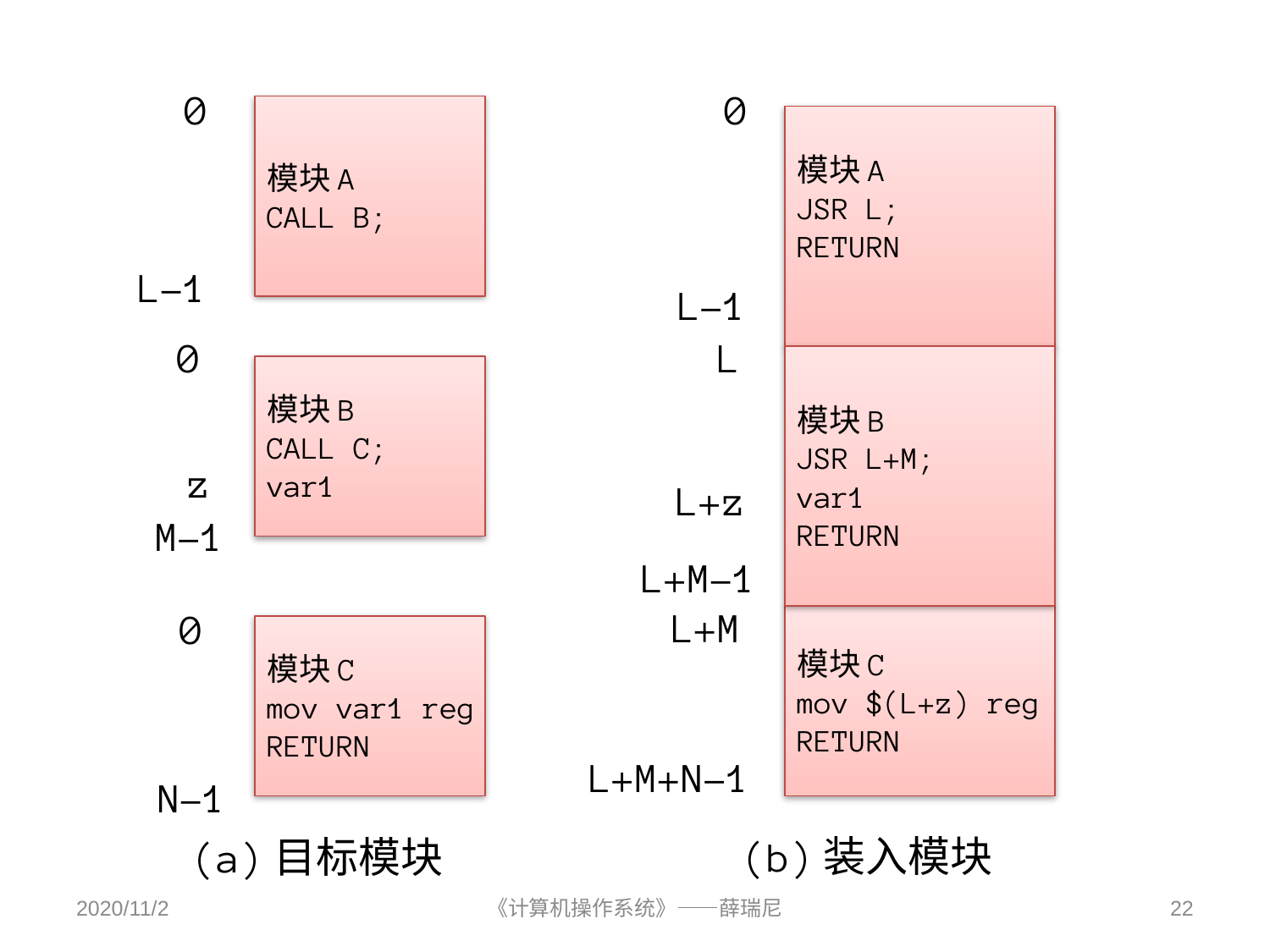

0
0
模块A
JSR L;
RETURN

L-1
模块A
CALL B;
L-1
0
L
模块B
JSR L+M;
var1
RETURN
L+z
L+M-1
模块B
CALL C;
var1
z
M-1
L+M
模块C
mov $(L+z) reg
RETURN
L+M+N-1
0
模块C
mov var1 reg
RETURN
N-1
(b)装入模块
(a)目标模块
2020/11/2
《计算机操作系统》——薛瑞尼
22